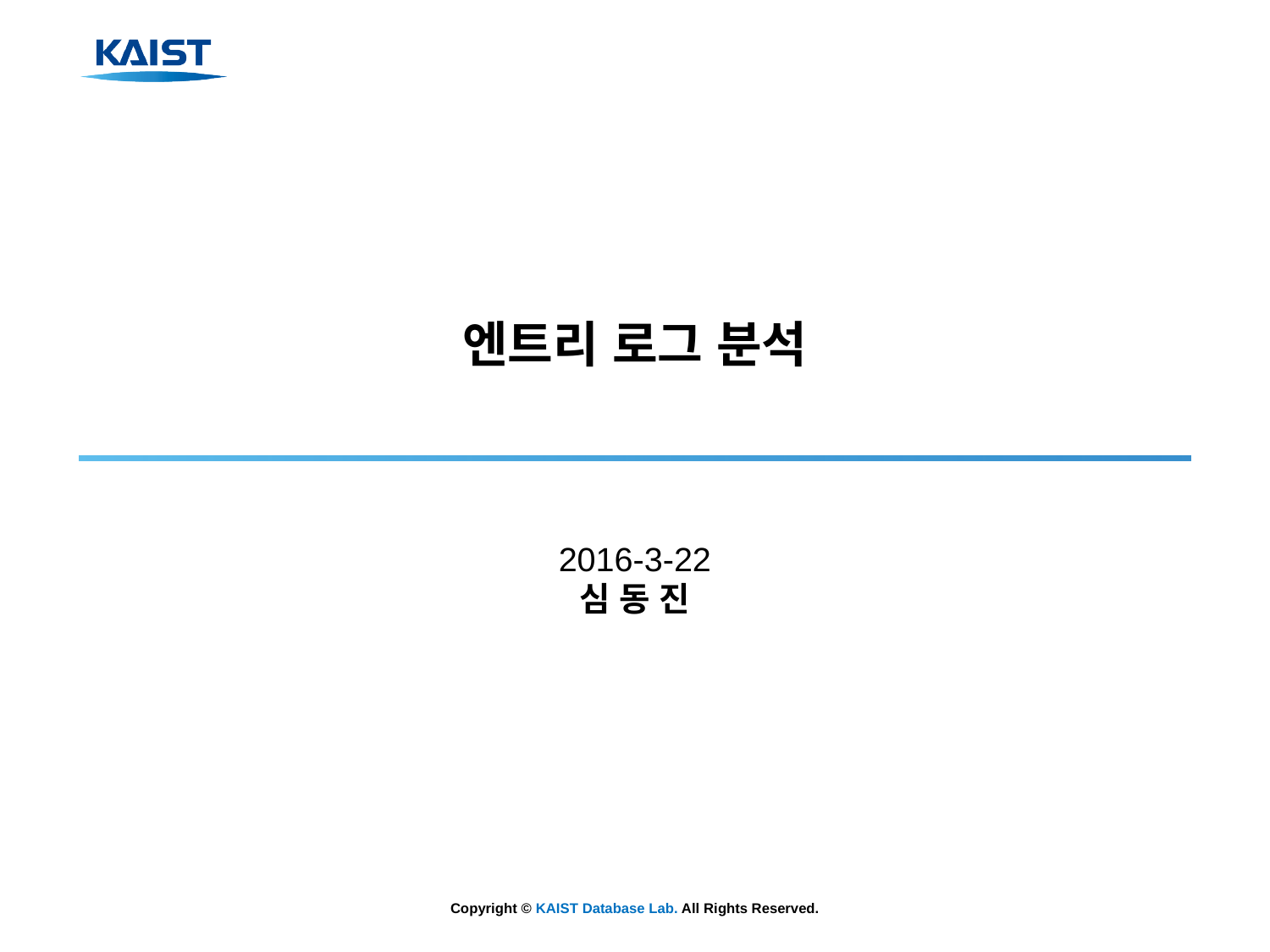

# 엔트리 로그 분석
2016-3-22
심 동 진